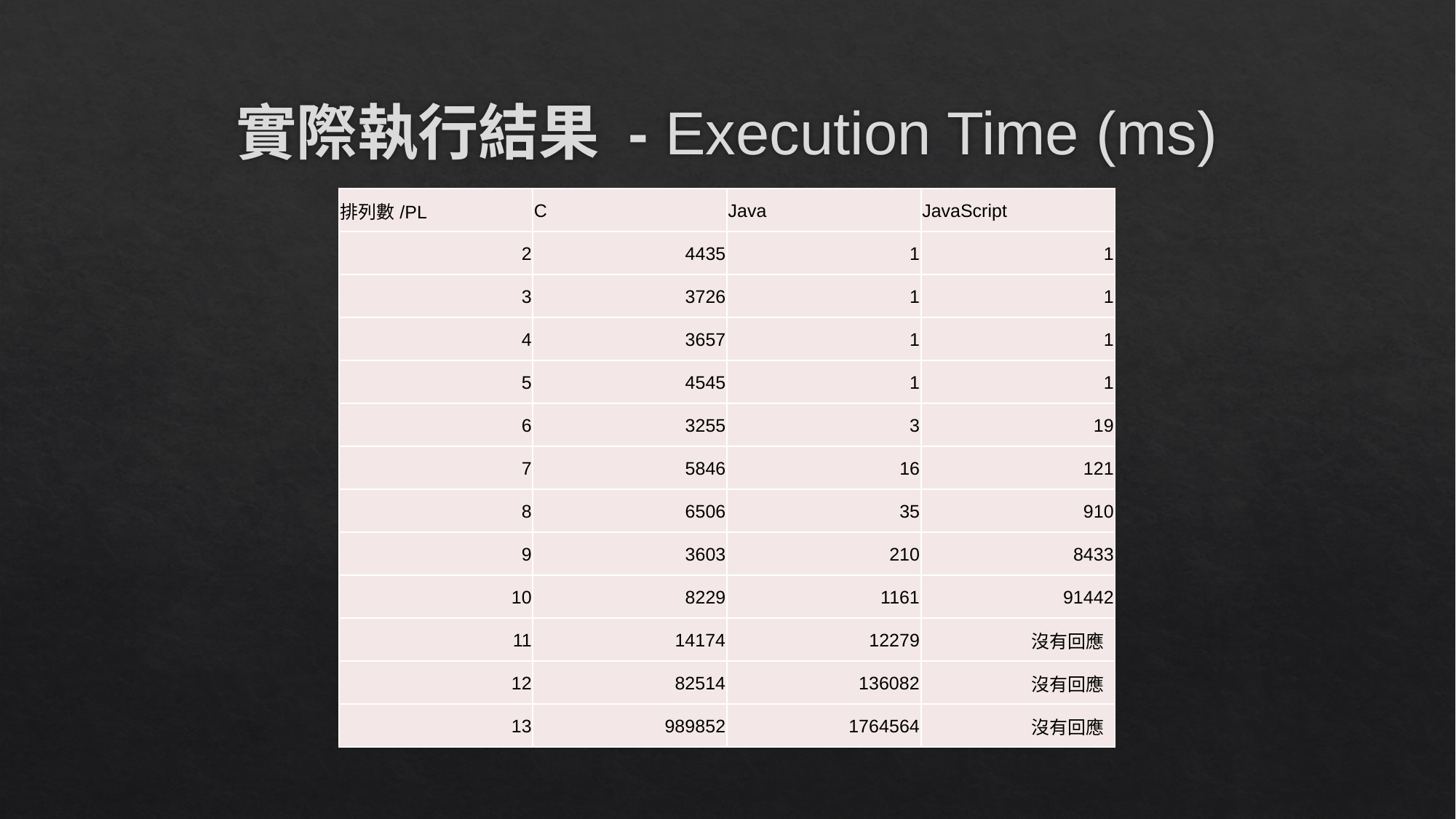

# 實際執行結果 - Execution Time (ms)
| 排列數/PL | C | Java | JavaScript |
| --- | --- | --- | --- |
| 2 | 4435 | 1 | 1 |
| 3 | 3726 | 1 | 1 |
| 4 | 3657 | 1 | 1 |
| 5 | 4545 | 1 | 1 |
| 6 | 3255 | 3 | 19 |
| 7 | 5846 | 16 | 121 |
| 8 | 6506 | 35 | 910 |
| 9 | 3603 | 210 | 8433 |
| 10 | 8229 | 1161 | 91442 |
| 11 | 14174 | 12279 | 沒有回應 |
| 12 | 82514 | 136082 | 沒有回應 |
| 13 | 989852 | 1764564 | 沒有回應 |